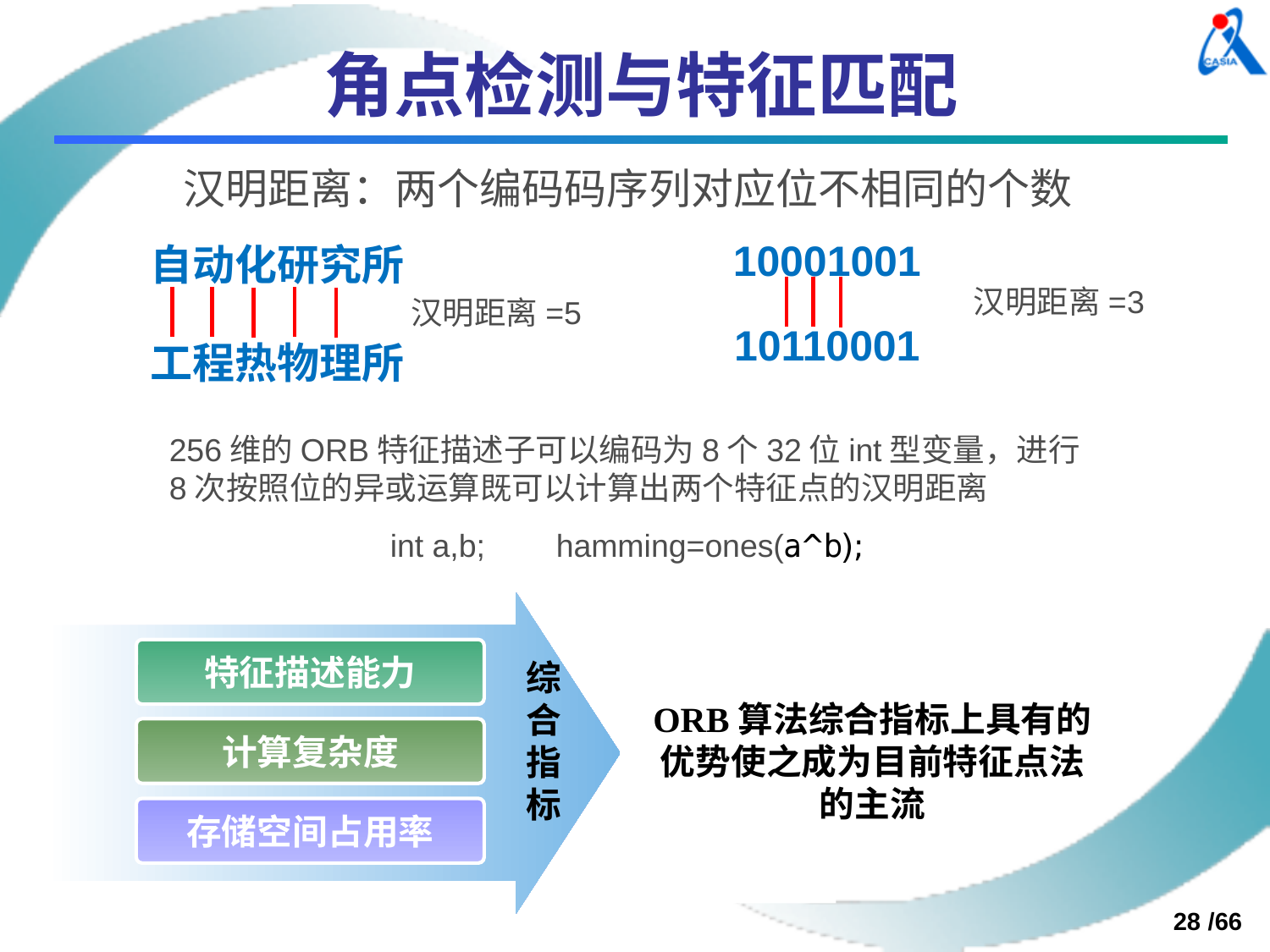

# 角点检测与特征匹配
汉明距离：两个编码码序列对应位不相同的个数
10001001
自动化研究所
汉明距离=3
汉明距离=5
10110001
工程热物理所
256维的ORB特征描述子可以编码为8个32位int型变量，进行8次按照位的异或运算既可以计算出两个特征点的汉明距离
int a,b;        hamming=ones(a^b);

特征描述能力
综合指标
ORB算法综合指标上具有的优势使之成为目前特征点法的主流
计算复杂度
存储空间占用率
28 /66